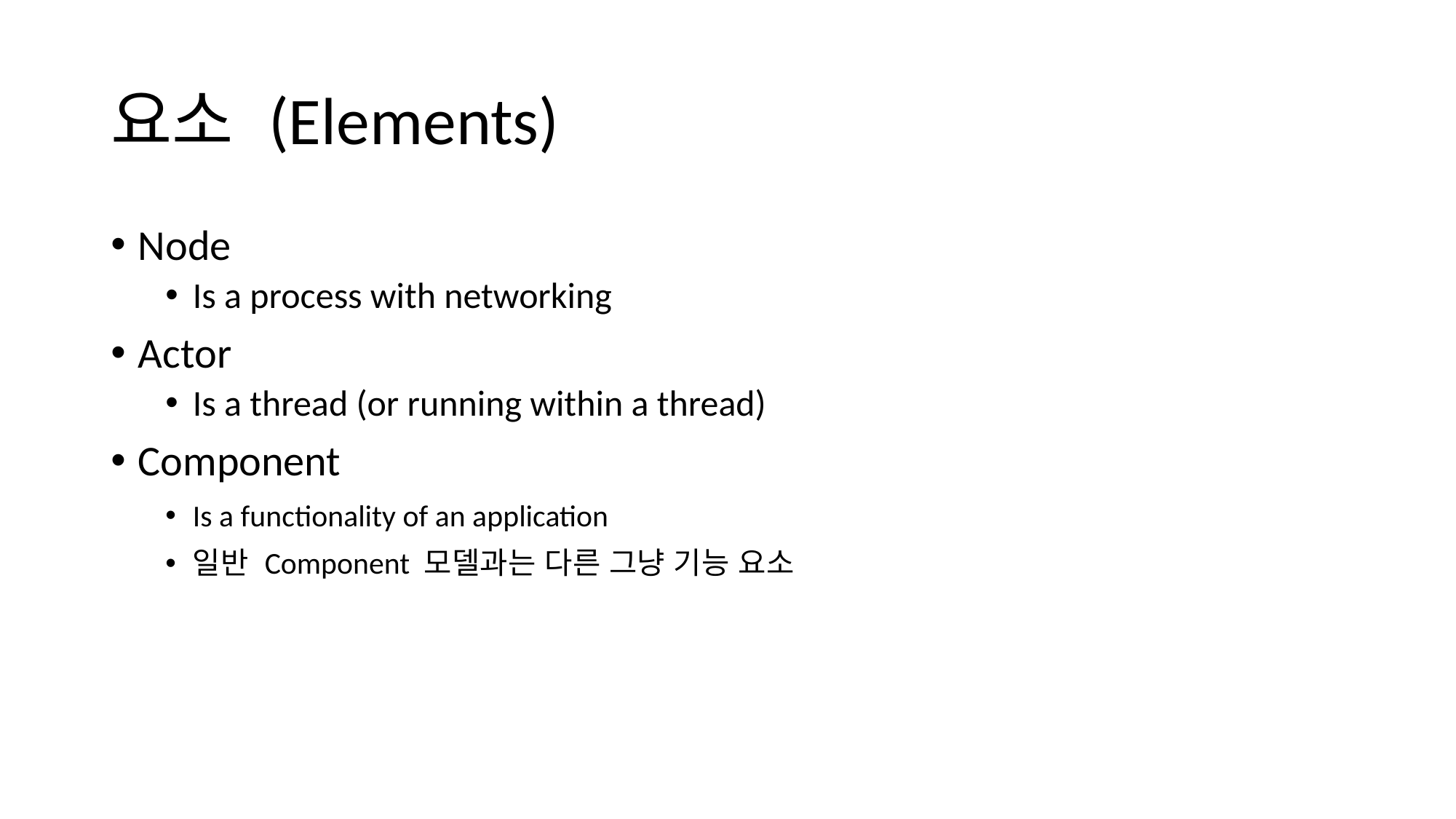

# 요소 (Elements)
Node
Is a process with networking
Actor
Is a thread (or running within a thread)
Component
Is a functionality of an application
일반 Component 모델과는 다른 그냥 기능 요소